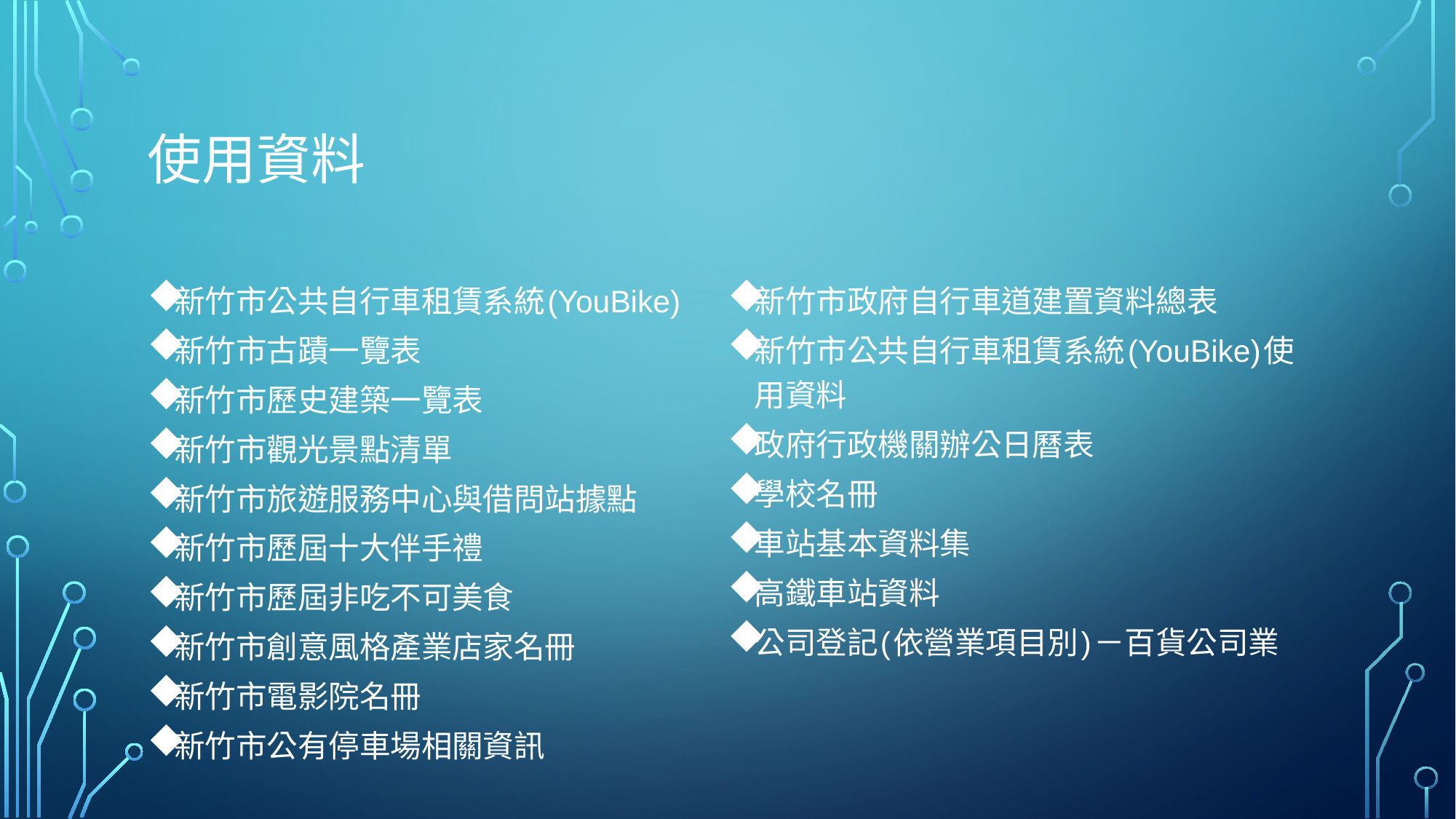

# 使用資料
新竹市公共自行車租賃系統(YouBike)
新竹市古蹟一覽表
新竹市歷史建築一覽表
新竹市觀光景點清單
新竹市旅遊服務中心與借問站據點
新竹市歷屆十大伴手禮
新竹市歷屆非吃不可美食
新竹市創意風格產業店家名冊
新竹市電影院名冊
新竹市公有停車場相關資訊
新竹市政府自行車道建置資料總表
新竹市公共自行車租賃系統(YouBike)使用資料
政府行政機關辦公日曆表
學校名冊
車站基本資料集
高鐵車站資料
公司登記(依營業項目別)－百貨公司業